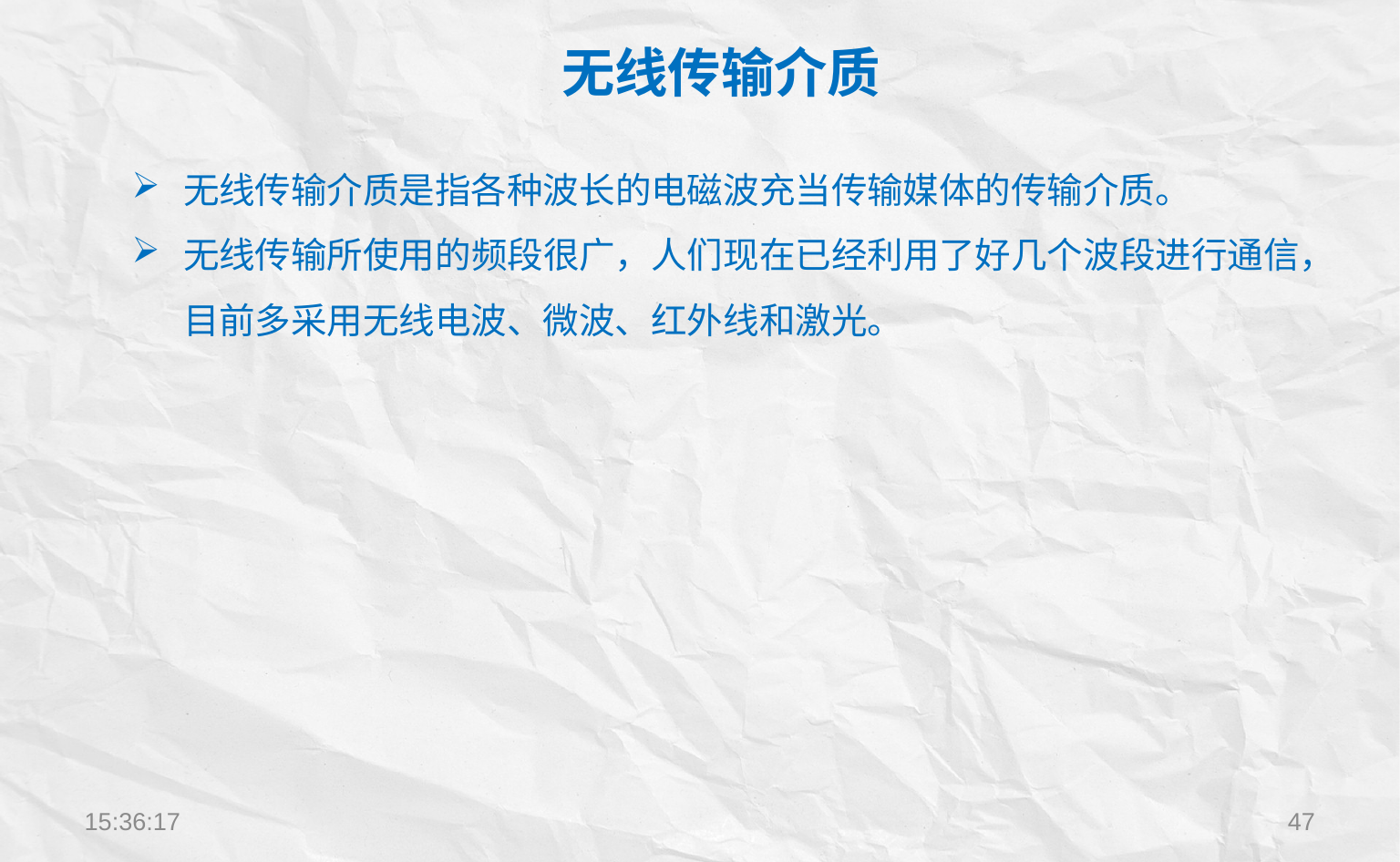

无线传输介质
无线传输介质是指各种波长的电磁波充当传输媒体的传输介质。
无线传输所使用的频段很广，人们现在已经利用了好几个波段进行通信，目前多采用无线电波、微波、红外线和激光。
15:36:17
47